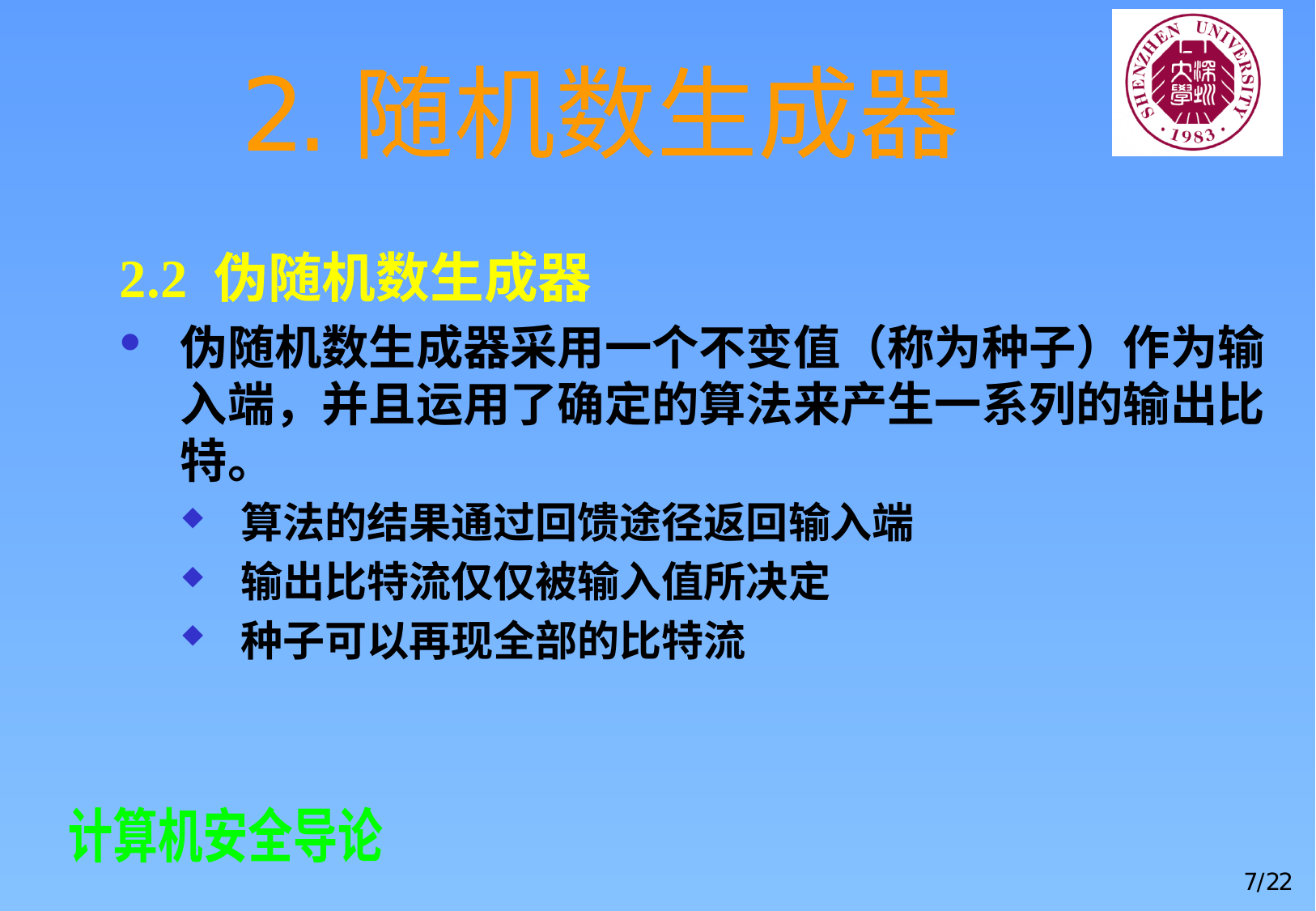

# 2.随机数生成器
2.2 伪随机数生成器
伪随机数生成器采用一个不变值（称为种子）作为输入端，并且运用了确定的算法来产生一系列的输出比特。
算法的结果通过回馈途径返回输入端
输出比特流仅仅被输入值所决定
种子可以再现全部的比特流
7/22